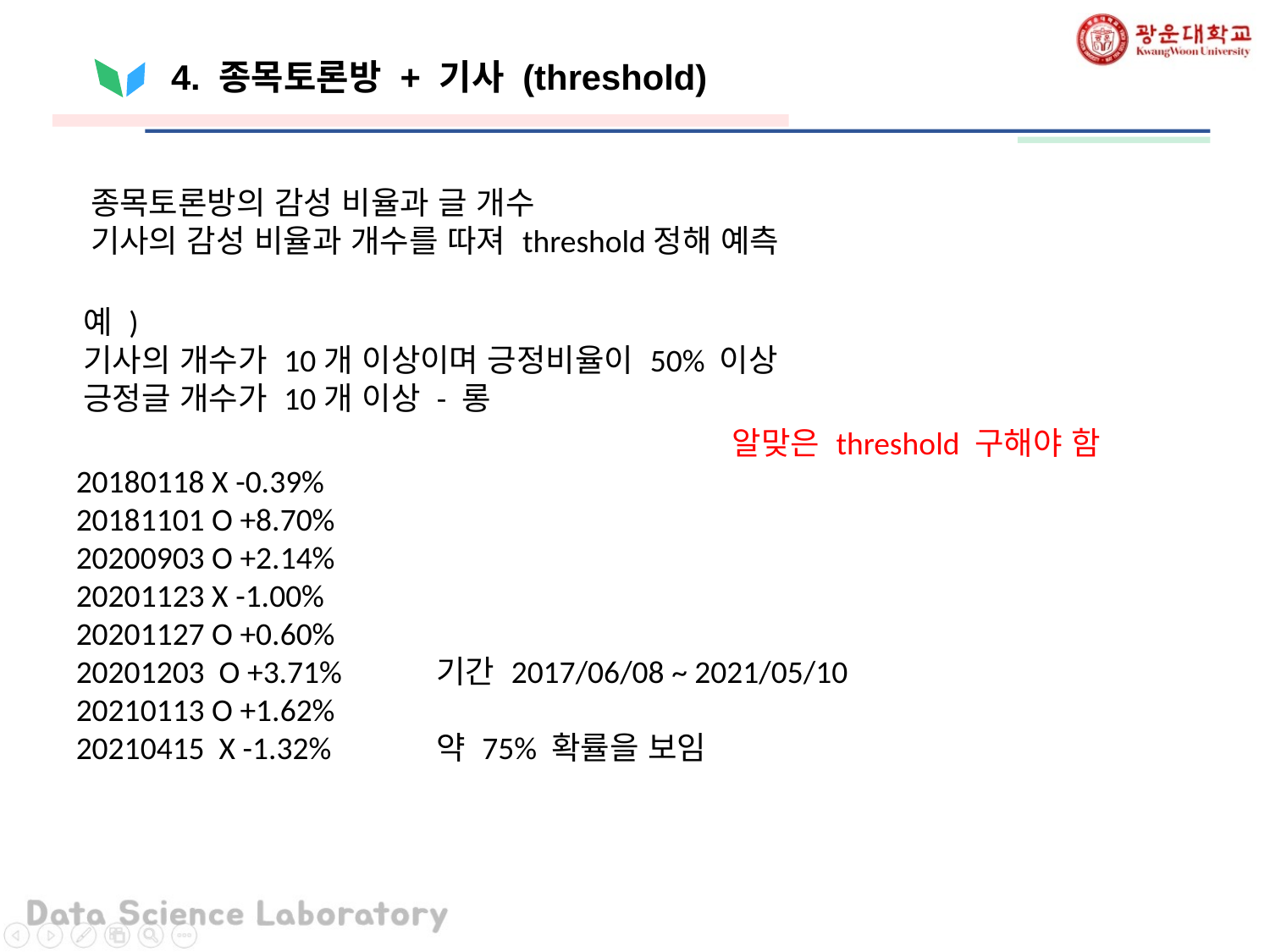

# 4. 종목토론방 + 기사 (threshold)
종목토론방의 감성 비율과 글 개수
기사의 감성 비율과 개수를 따져 threshold정해 예측
예 )
기사의 개수가 10개 이상이며 긍정비율이 50% 이상
긍정글 개수가 10개 이상 - 롱
알맞은 threshold 구해야 함
20180118 X -0.39%
20181101 O +8.70%
20200903 O +2.14%
20201123 X -1.00%
20201127 O +0.60%
20201203  O +3.71%
20210113 O +1.62%
20210415  X -1.32%
기간 2017/06/08 ~ 2021/05/10

약 75% 확률을 보임